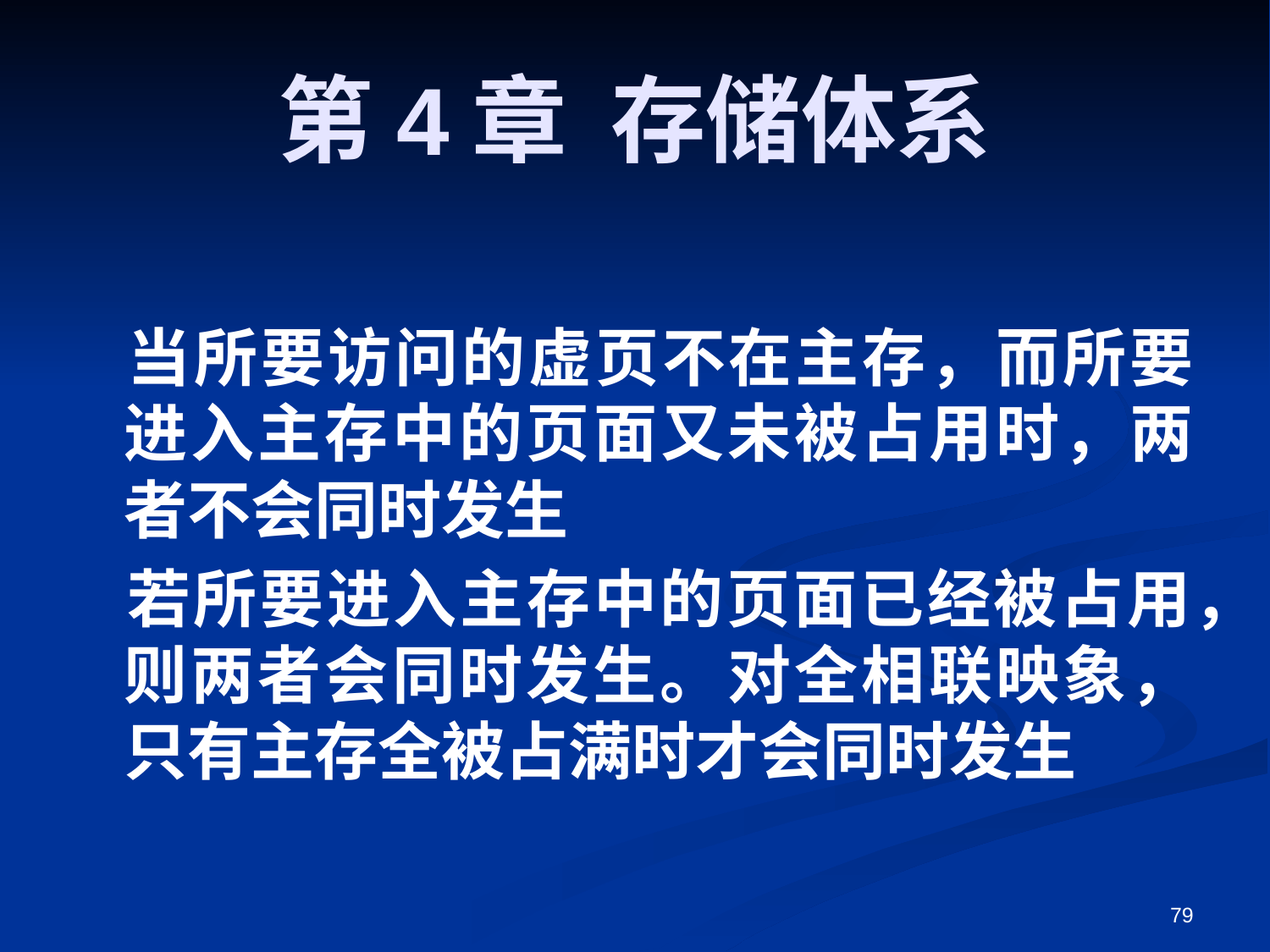

# 第4章  存储体系

	当所要访问的虚页不在主存，而所要进入主存中的页面又未被占用时，两者不会同时发生
	若所要进入主存中的页面已经被占用，则两者会同时发生。对全相联映象，只有主存全被占满时才会同时发生
79